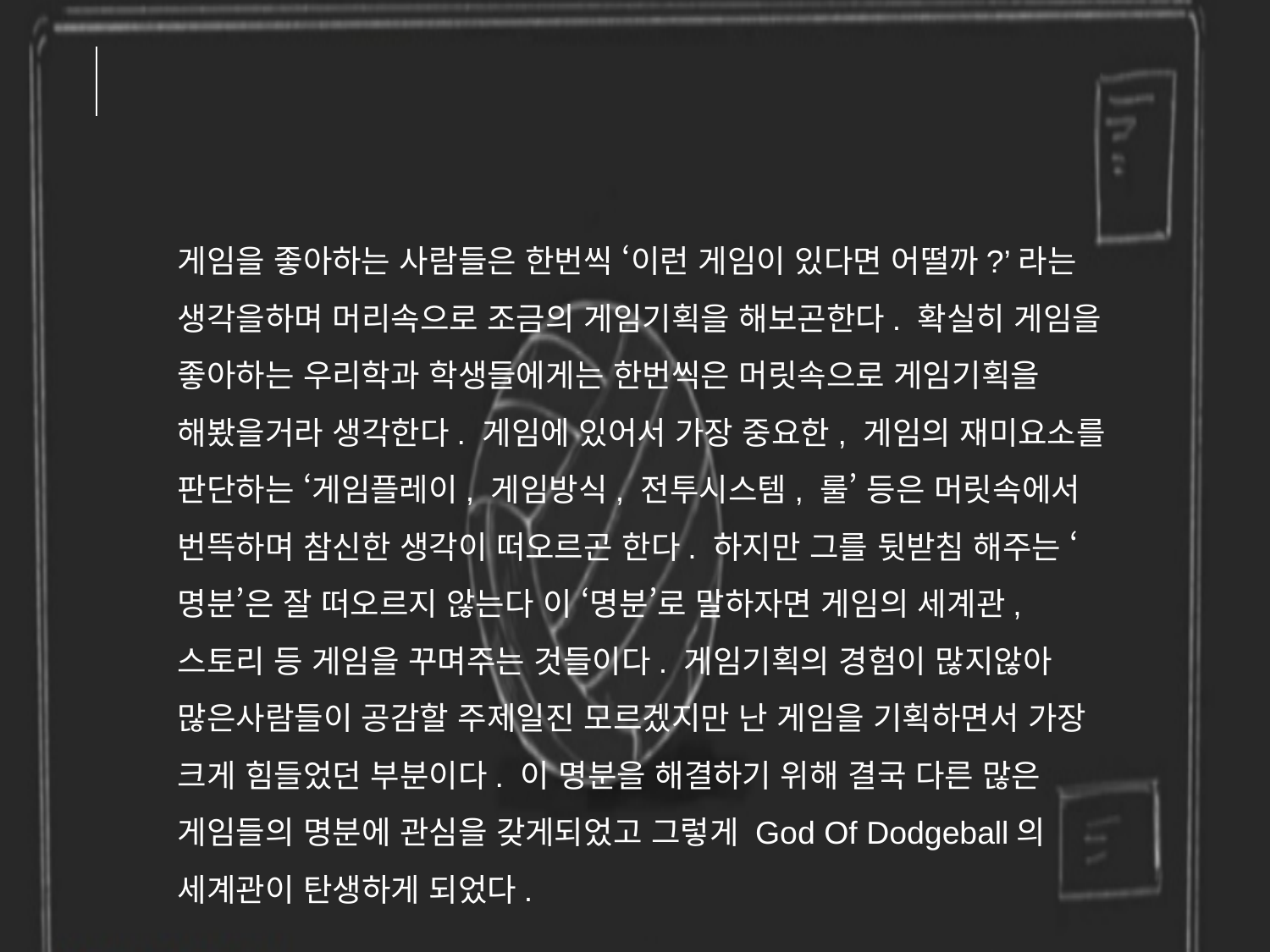

4
6
코멘트
게임을 좋아하는 사람들은 한번씩 ‘이런 게임이 있다면 어떨까?’라는 생각을하며 머리속으로 조금의 게임기획을 해보곤한다. 확실히 게임을 좋아하는 우리학과 학생들에게는 한번씩은 머릿속으로 게임기획을 해봤을거라 생각한다. 게임에 있어서 가장 중요한, 게임의 재미요소를 판단하는 ‘게임플레이, 게임방식, 전투시스템, 룰’ 등은 머릿속에서 번뜩하며 참신한 생각이 떠오르곤 한다. 하지만 그를 뒷받침 해주는 ‘명분’은 잘 떠오르지 않는다 이 ‘명분’로 말하자면 게임의 세계관, 스토리 등 게임을 꾸며주는 것들이다. 게임기획의 경험이 많지않아 많은사람들이 공감할 주제일진 모르겠지만 난 게임을 기획하면서 가장 크게 힘들었던 부분이다. 이 명분을 해결하기 위해 결국 다른 많은 게임들의 명분에 관심을 갖게되었고 그렇게 God Of Dodgeball의 세계관이 탄생하게 되었다.